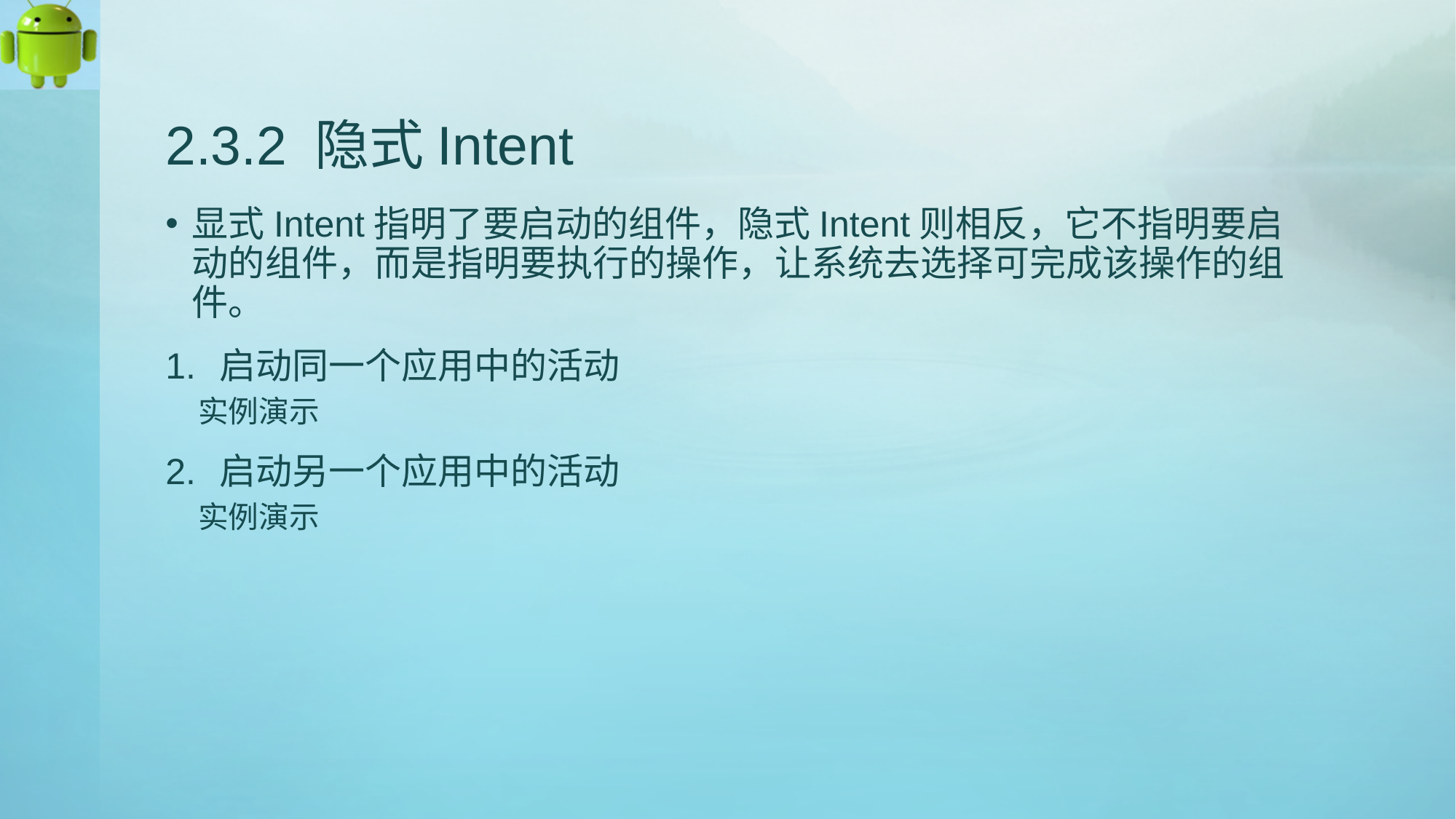

# 2.3.2 隐式Intent
显式Intent指明了要启动的组件，隐式Intent则相反，它不指明要启动的组件，而是指明要执行的操作，让系统去选择可完成该操作的组件。
启动同一个应用中的活动
实例演示
启动另一个应用中的活动
实例演示